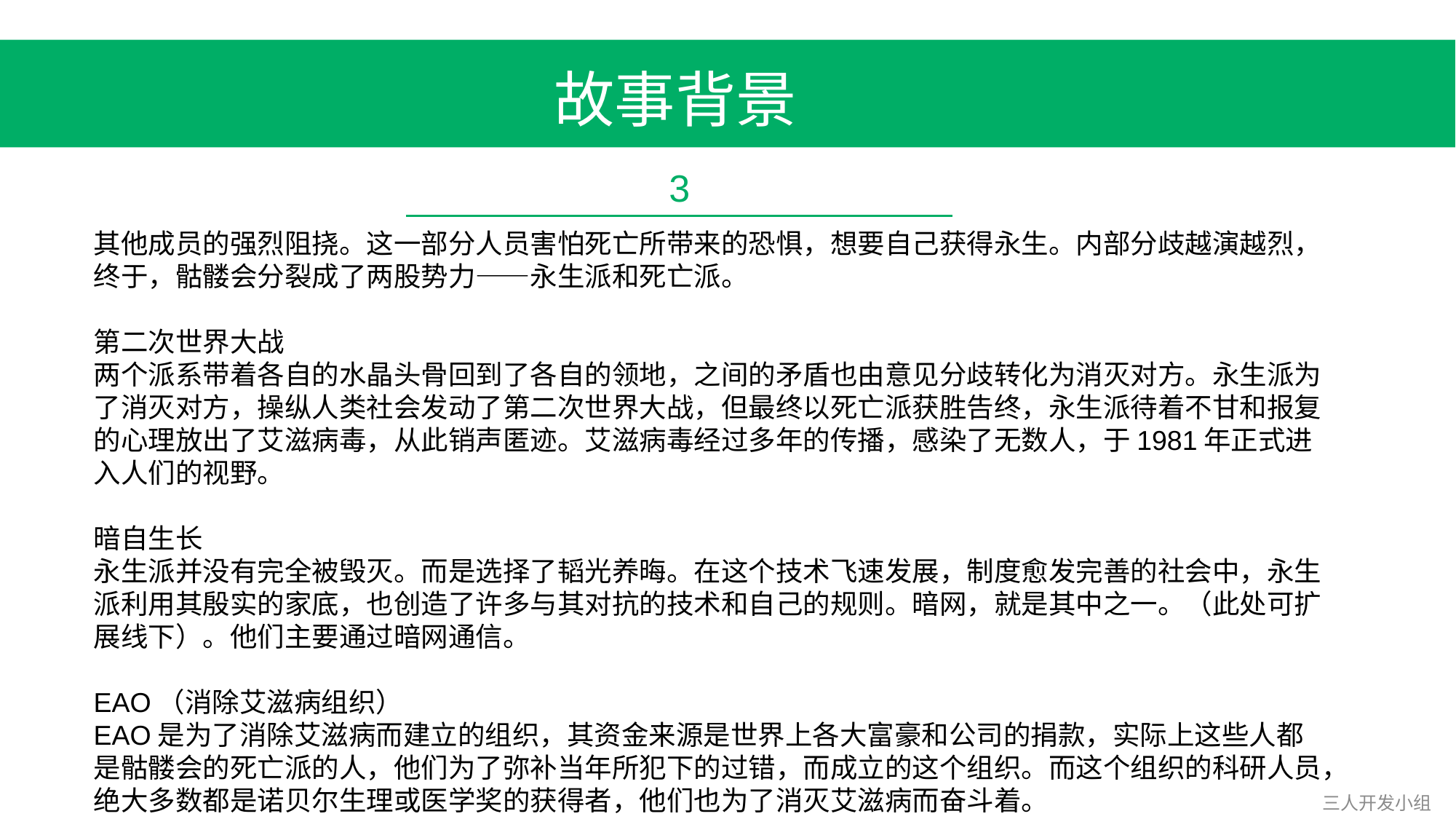

故事背景
3
其他成员的强烈阻挠。这一部分人员害怕死亡所带来的恐惧，想要自己获得永生。内部分歧越演越烈，终于，骷髅会分裂成了两股势力——永生派和死亡派。

第二次世界大战
两个派系带着各自的水晶头骨回到了各自的领地，之间的矛盾也由意见分歧转化为消灭对方。永生派为了消灭对方，操纵人类社会发动了第二次世界大战，但最终以死亡派获胜告终，永生派待着不甘和报复的心理放出了艾滋病毒，从此销声匿迹。艾滋病毒经过多年的传播，感染了无数人，于1981年正式进入人们的视野。

暗自生长
永生派并没有完全被毁灭。而是选择了韬光养晦。在这个技术飞速发展，制度愈发完善的社会中，永生派利用其殷实的家底，也创造了许多与其对抗的技术和自己的规则。暗网，就是其中之一。（此处可扩展线下）。他们主要通过暗网通信。

EAO（消除艾滋病组织）
EAO是为了消除艾滋病而建立的组织，其资金来源是世界上各大富豪和公司的捐款，实际上这些人都是骷髅会的死亡派的人，他们为了弥补当年所犯下的过错，而成立的这个组织。而这个组织的科研人员，绝大多数都是诺贝尔生理或医学奖的获得者，他们也为了消灭艾滋病而奋斗着。
三人开发小组